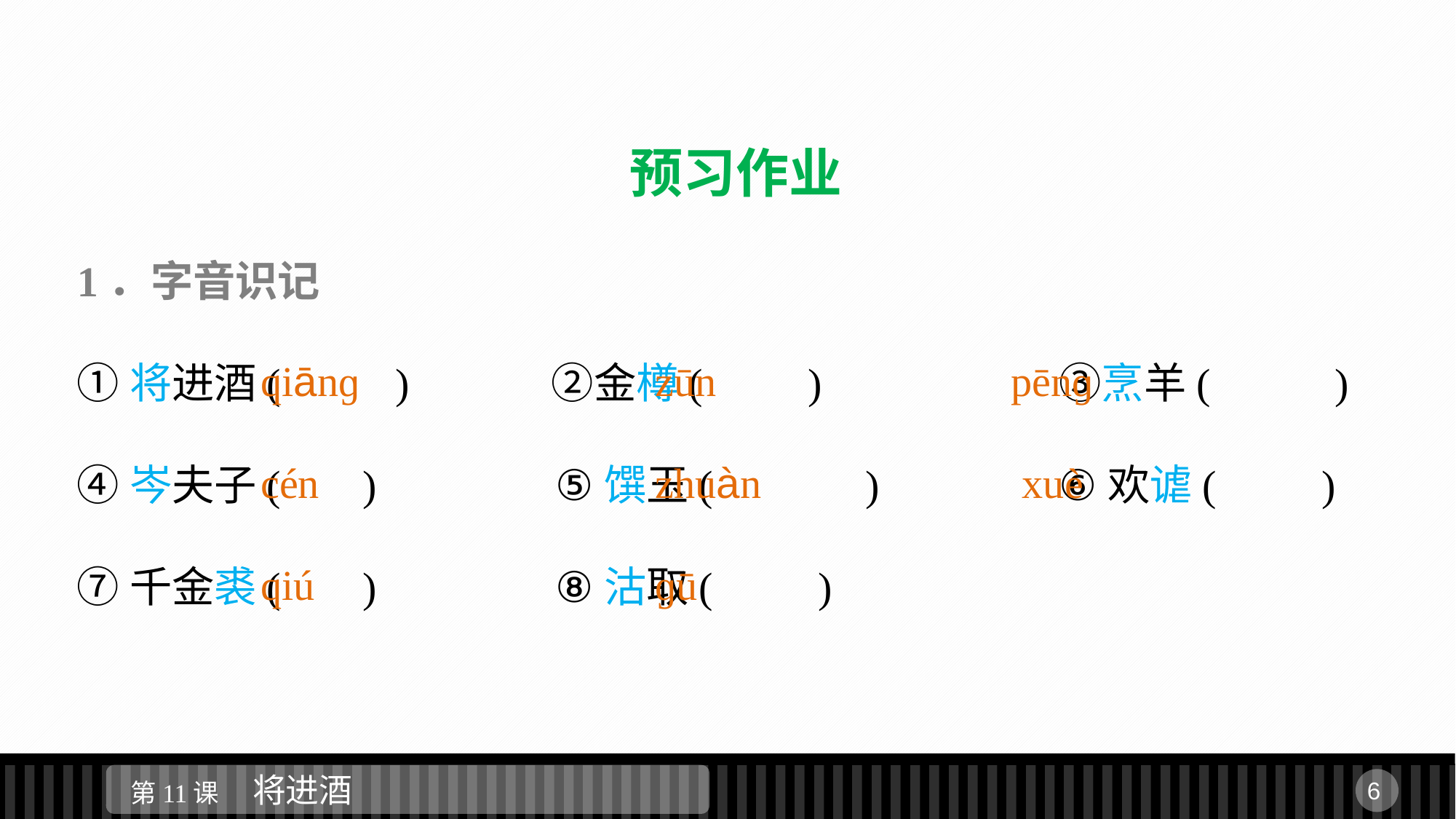

预习作业
1．字音识记
①将进酒(　　 )　	    ②金樽(　　)　　	      	③烹羊(　　  )
④岑夫子(　  )		    ⑤馔玉(　     　)    		⑥欢谑(　　)
⑦千金裘(　  )		    ⑧沽取(　　)
qiānɡ　		      zūn　		         pēnɡ
cén　		      zhuàn		         xuè
qiú　		      ɡū